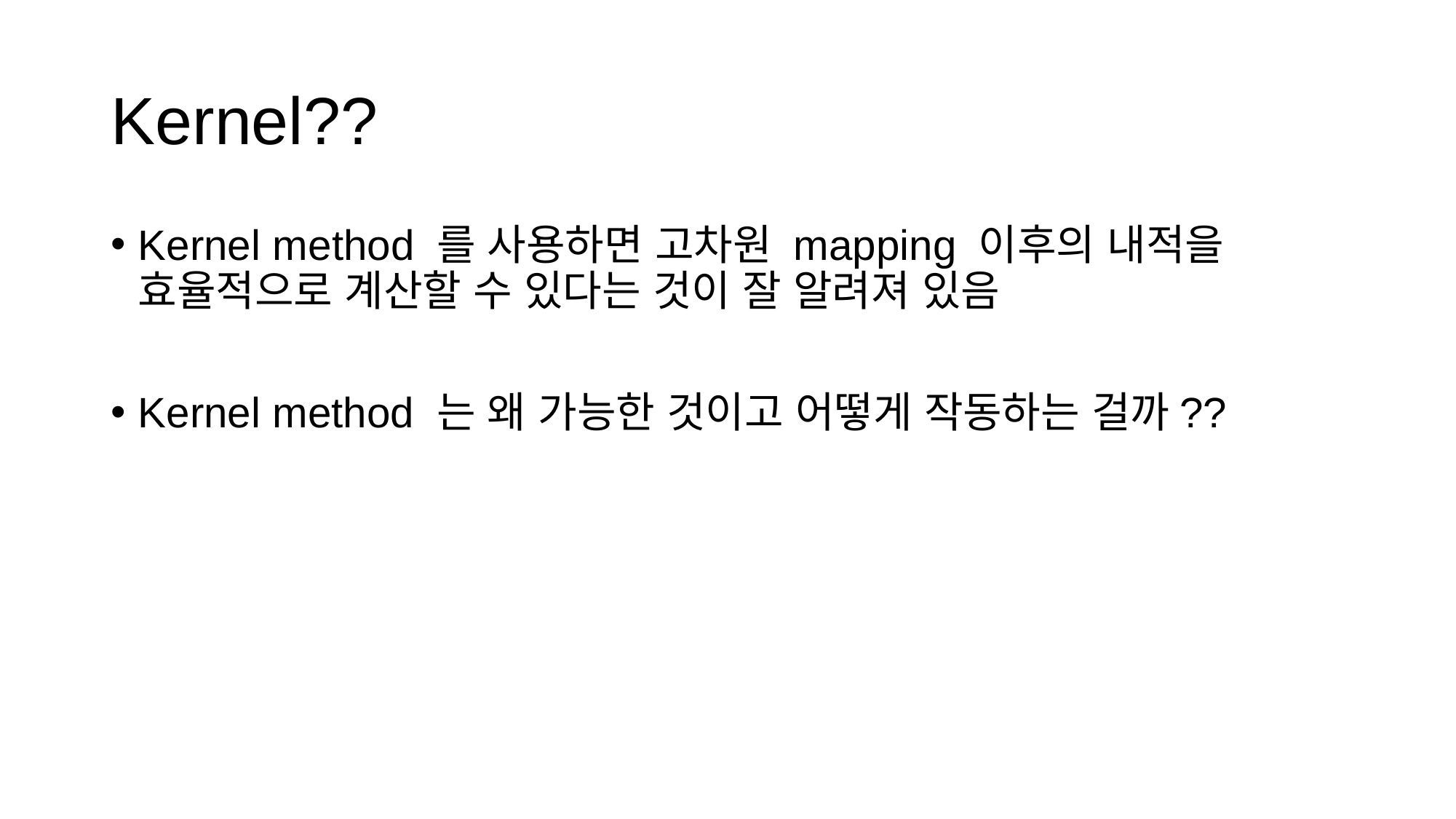

# Kernel??
Kernel method 를 사용하면 고차원 mapping 이후의 내적을 효율적으로 계산할 수 있다는 것이 잘 알려져 있음

Kernel method 는 왜 가능한 것이고 어떻게 작동하는 걸까??